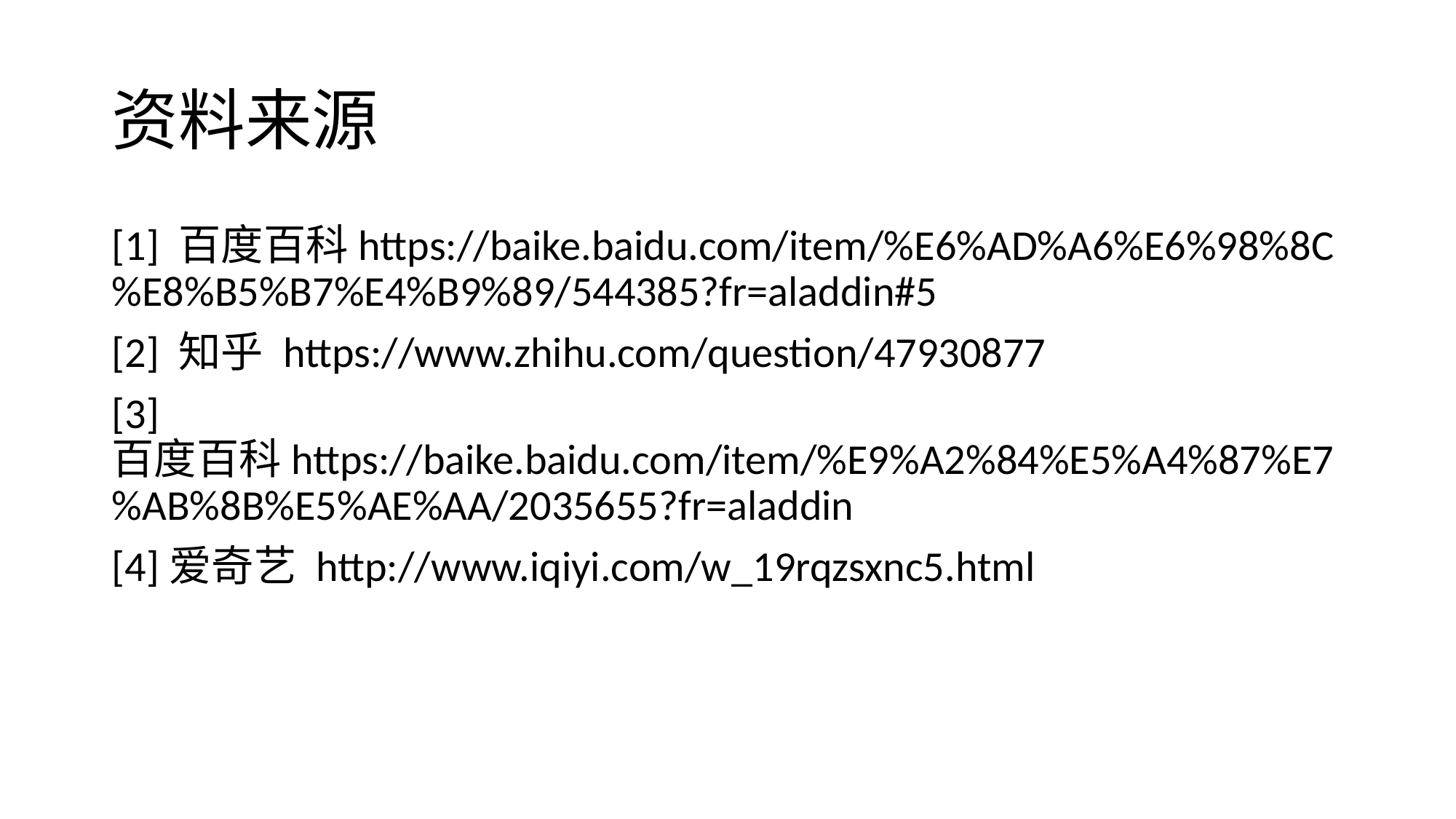

# 资料来源
[1] 百度百科https://baike.baidu.com/item/%E6%AD%A6%E6%98%8C%E8%B5%B7%E4%B9%89/544385?fr=aladdin#5
[2] 知乎 https://www.zhihu.com/question/47930877
[3] 百度百科https://baike.baidu.com/item/%E9%A2%84%E5%A4%87%E7%AB%8B%E5%AE%AA/2035655?fr=aladdin
[4]爱奇艺 http://www.iqiyi.com/w_19rqzsxnc5.html